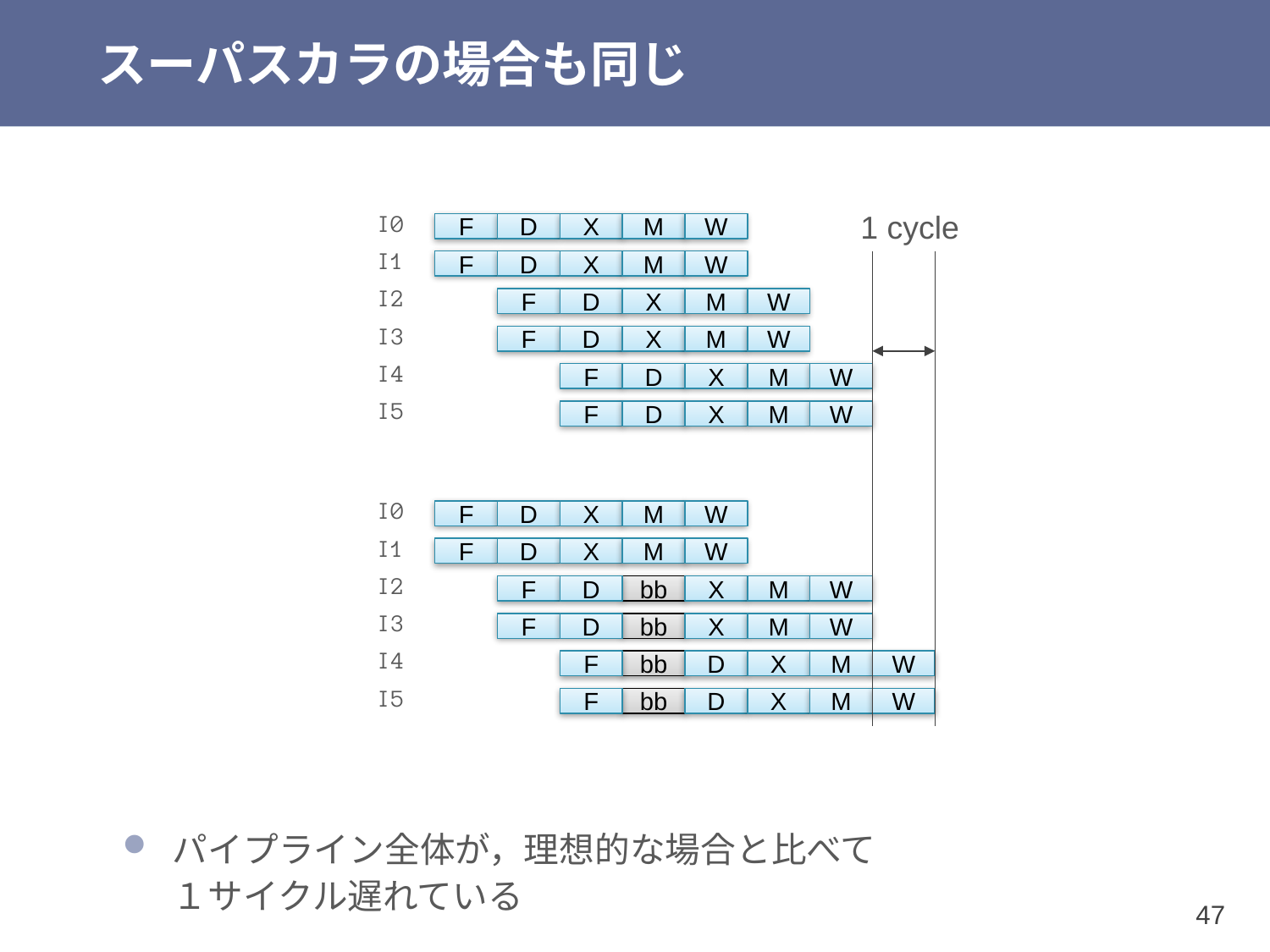

# スーパスカラの場合も同じ
I0
1 cycle
F
D
X
M
W
I1
F
D
X
M
W
I2
F
D
X
M
W
I3
F
D
X
M
W
I4
F
D
X
M
W
I5
F
D
X
M
W
I0
F
D
X
M
W
I1
F
D
X
M
W
I2
F
D
bb
X
M
W
I3
F
D
bb
X
M
W
I4
F
bb
D
X
M
W
I5
F
bb
D
X
M
W
パイプライン全体が，理想的な場合と比べて
１サイクル遅れている